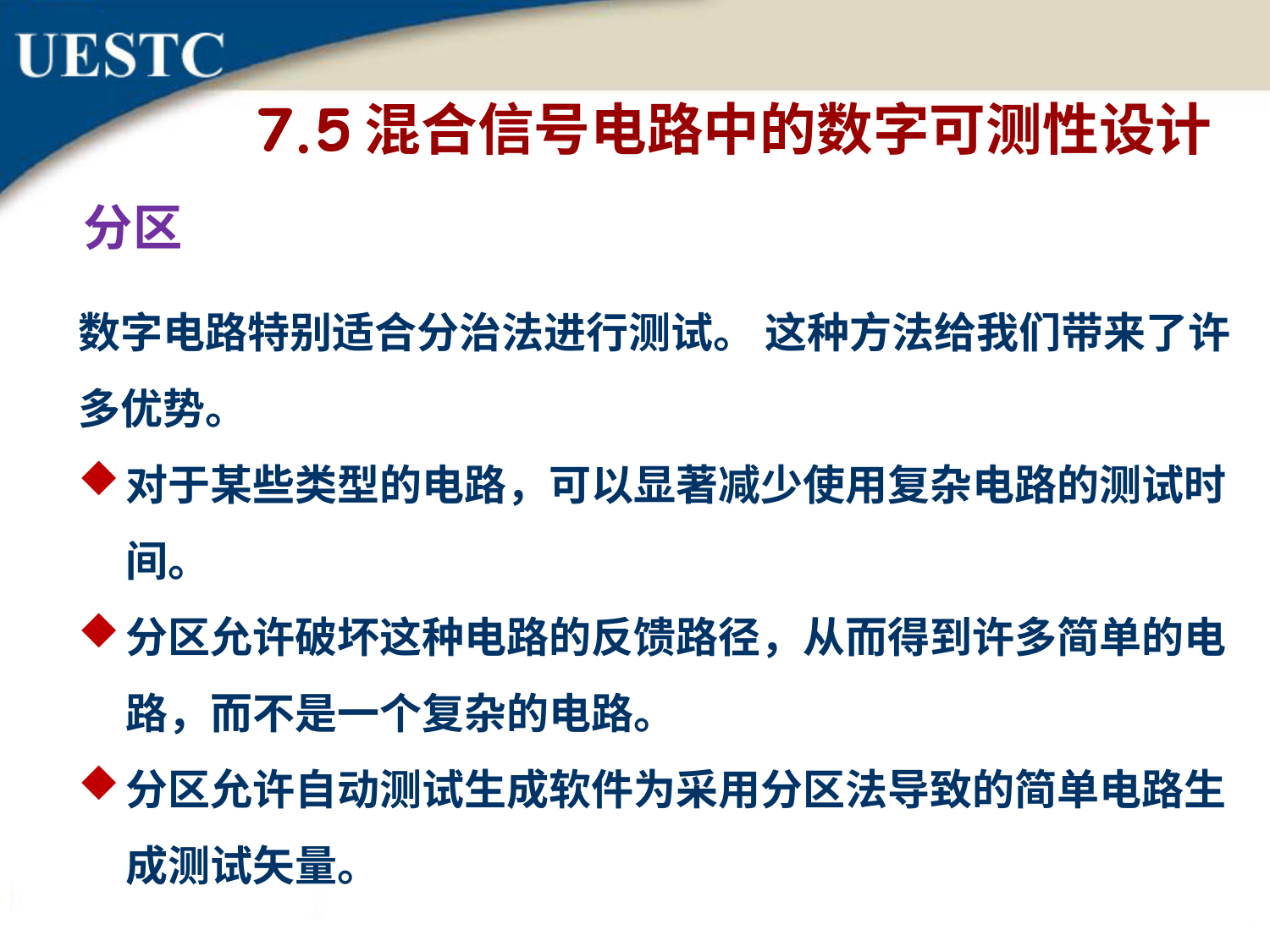

7.5混合信号电路中的数字可测性设计
分区
数字电路特别适合分治法进行测试。 这种方法给我们带来了许多优势。
对于某些类型的电路，可以显著减少使用复杂电路的测试时间。
分区允许破坏这种电路的反馈路径，从而得到许多简单的电路，而不是一个复杂的电路。
分区允许自动测试生成软件为采用分区法导致的简单电路生成测试矢量。